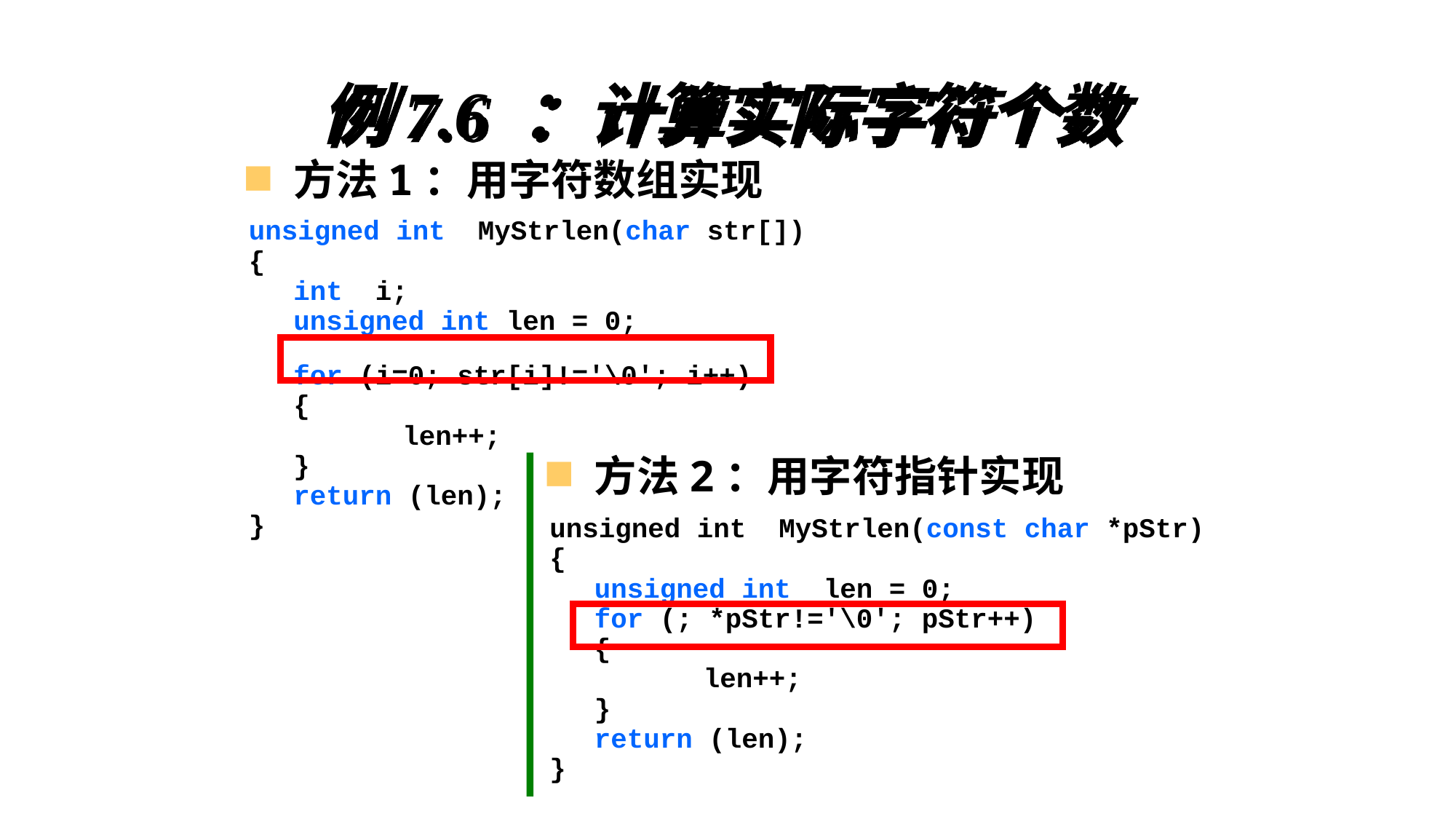

# 例7.6 ：计算实际字符个数
方法1：用字符数组实现
unsigned int  MyStrlen(char str[])
{
	int  i;
	unsigned int len = 0;
	for (i=0; str[i]!='\0'; i++)
	{
		len++;
	}
	return (len);
}

方法2：用字符指针实现

unsigned int  MyStrlen(const char *pStr)
{
	unsigned int  len = 0;
	for (; *pStr!='\0'; pStr++)
	{
		len++;
	}
	return (len);
}